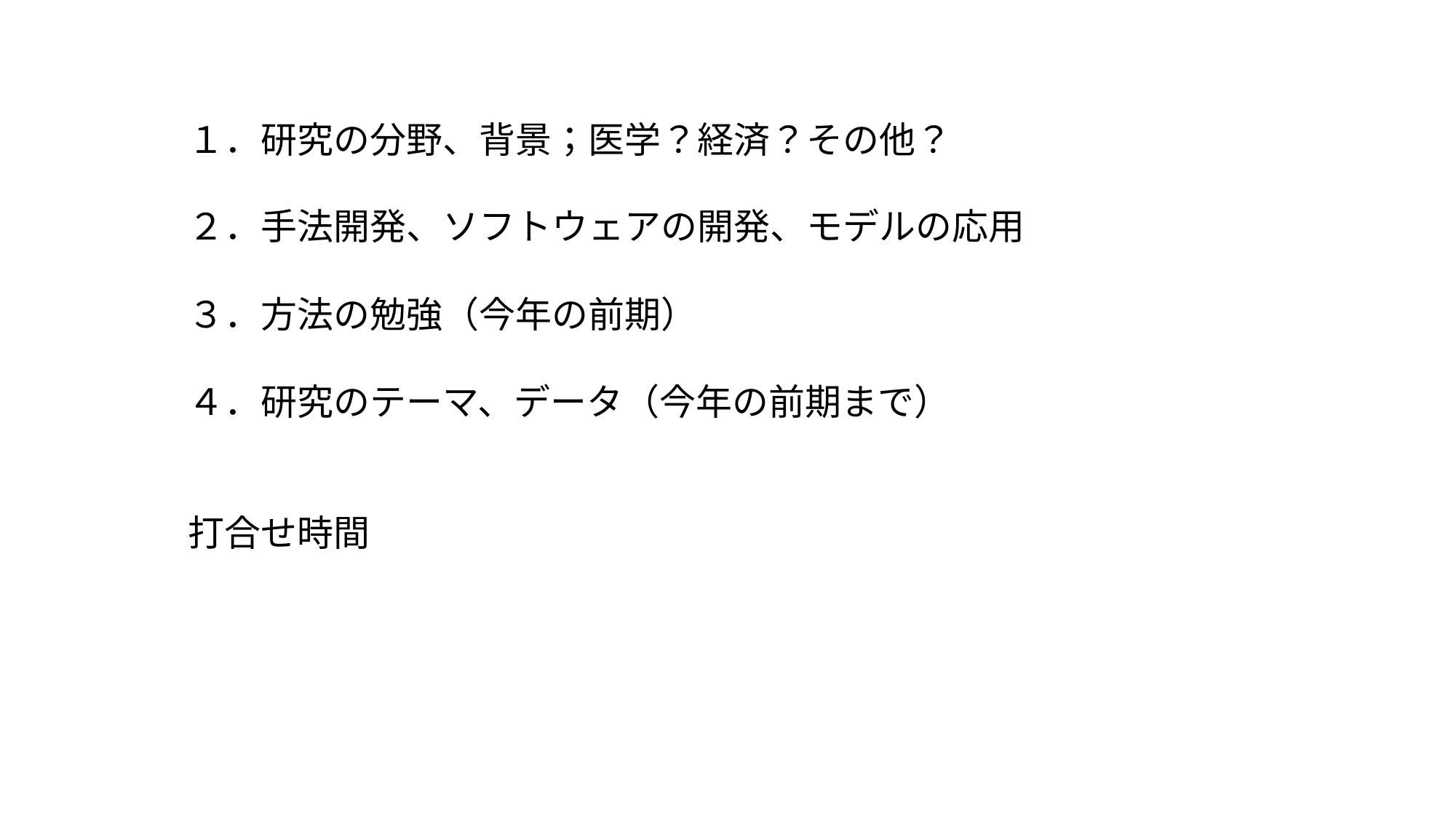

１．研究の分野、背景；医学？経済？その他？

２．手法開発、ソフトウェアの開発、モデルの応用

３．方法の勉強（今年の前期）

４．研究のテーマ、データ（今年の前期まで）

打合せ時間